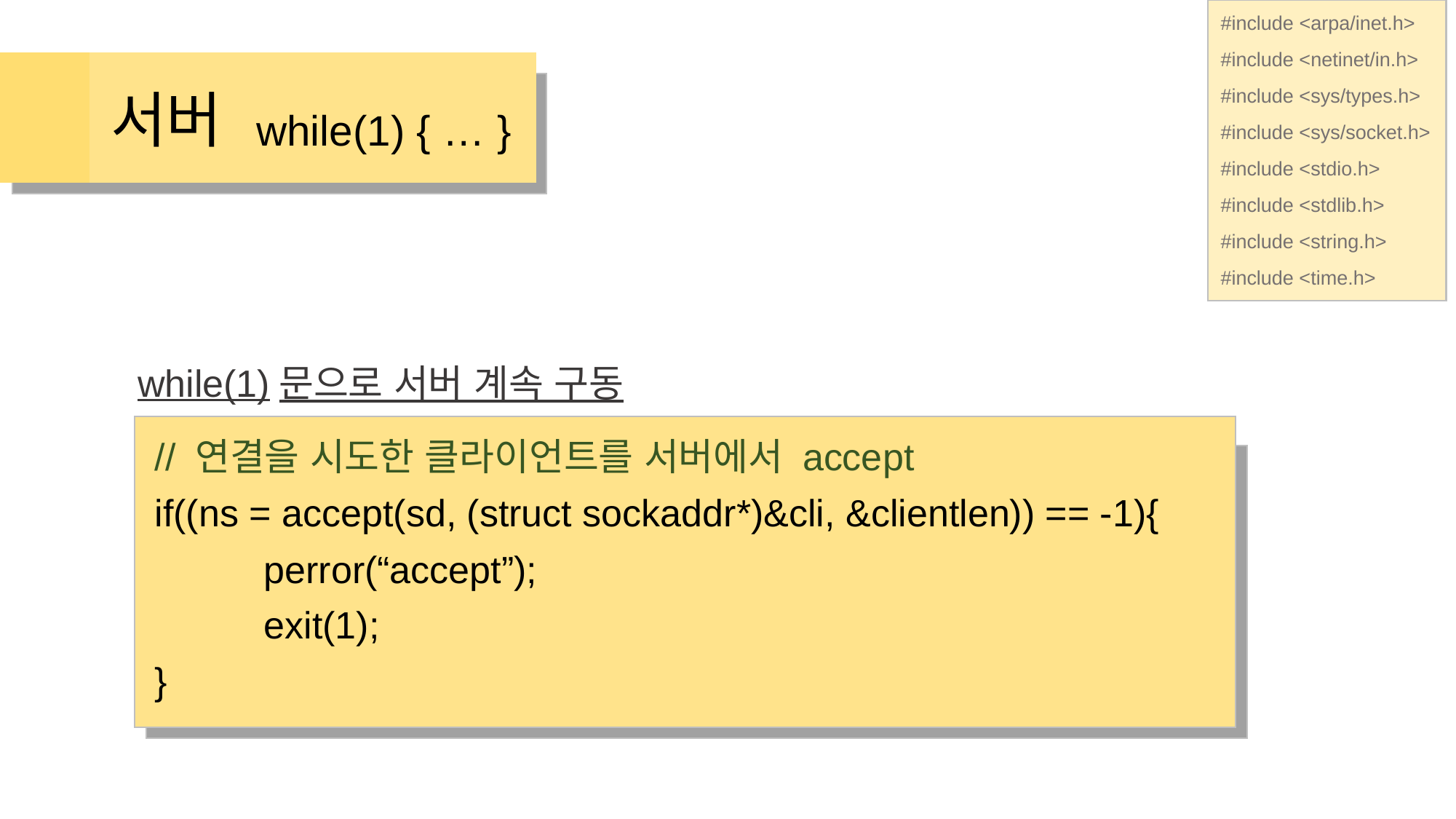

#include <arpa/inet.h>
#include <netinet/in.h>
#include <sys/types.h>
#include <sys/socket.h>
#include <stdio.h>
#include <stdlib.h>
#include <string.h>
#include <time.h>

# 서버

while(1) { … }
while(1)문으로 서버 계속 구동

// 연결을 시도한 클라이언트를 서버에서 accept
if((ns = accept(sd, (struct sockaddr*)&cli, &clientlen)) == -1){
	perror(“accept”);
	exit(1);
}

%